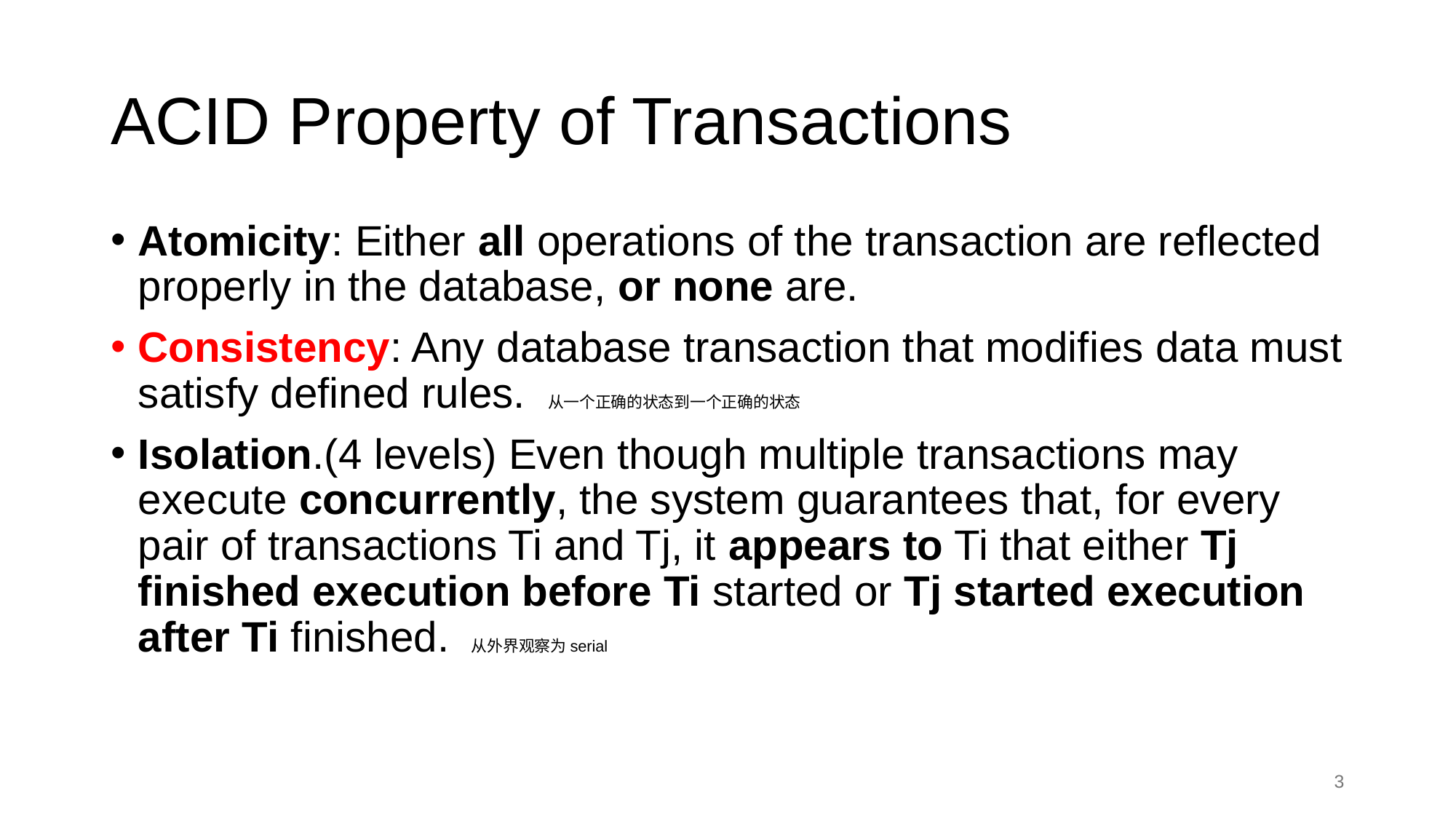

# ACID Property of Transactions
Atomicity: Either all operations of the transaction are reflected properly in the database, or none are.
Consistency: Any database transaction that modifies data must satisfy defined rules. 从一个正确的状态到一个正确的状态
Isolation.(4 levels) Even though multiple transactions may execute concurrently, the system guarantees that, for every pair of transactions Ti and Tj, it appears to Ti that either Tj finished execution before Ti started or Tj started execution after Ti finished. 从外界观察为serial
3